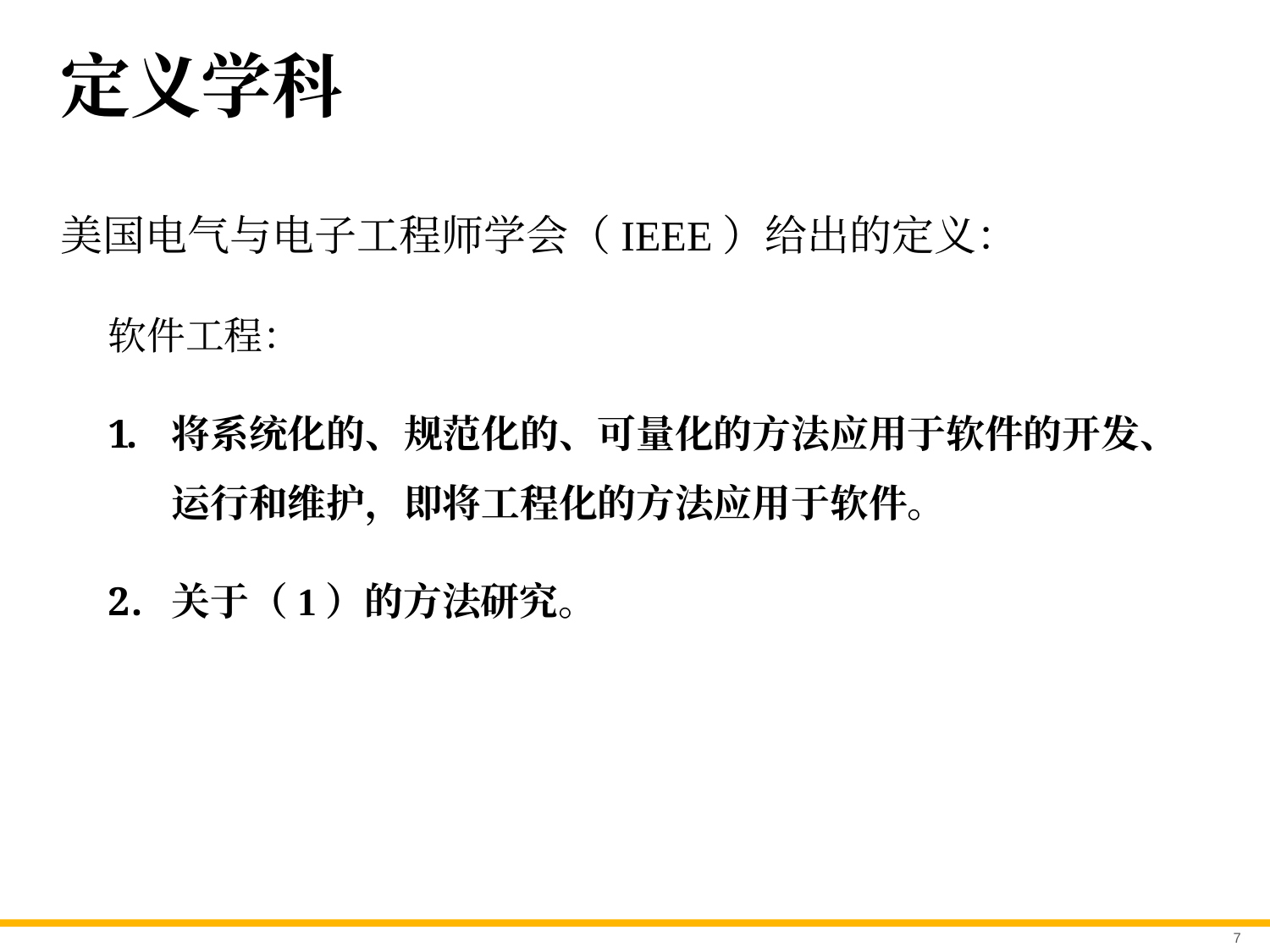

# 定义学科
美国电气与电子工程师学会（IEEE）给出的定义：
软件工程：
将系统化的、规范化的、可量化的方法应用于软件的开发、运行和维护，即将工程化的方法应用于软件。
关于（1）的方法研究。
7